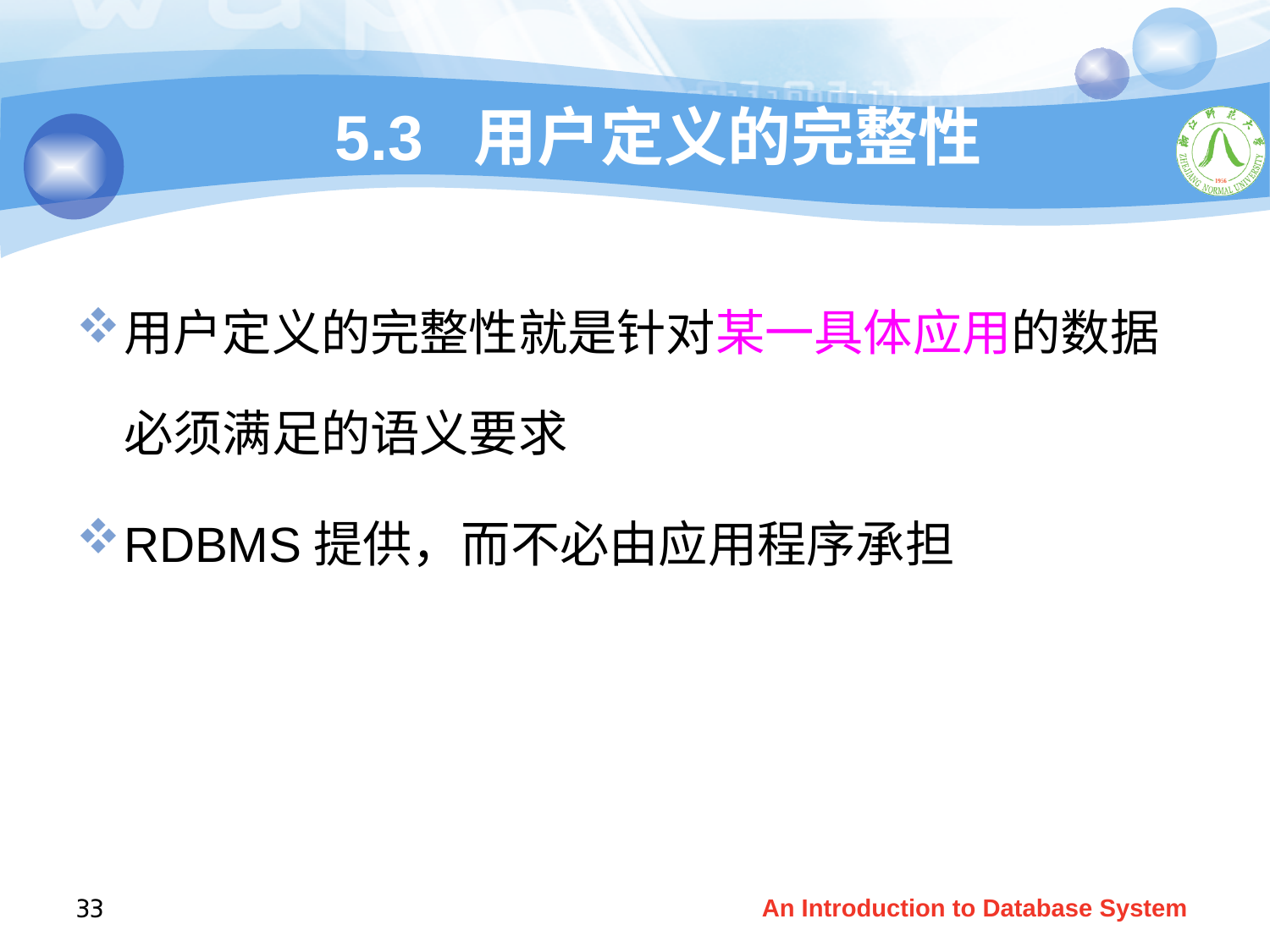

# 5.3  用户定义的完整性
用户定义的完整性就是针对某一具体应用的数据必须满足的语义要求
RDBMS提供，而不必由应用程序承担
33
An Introduction to Database System